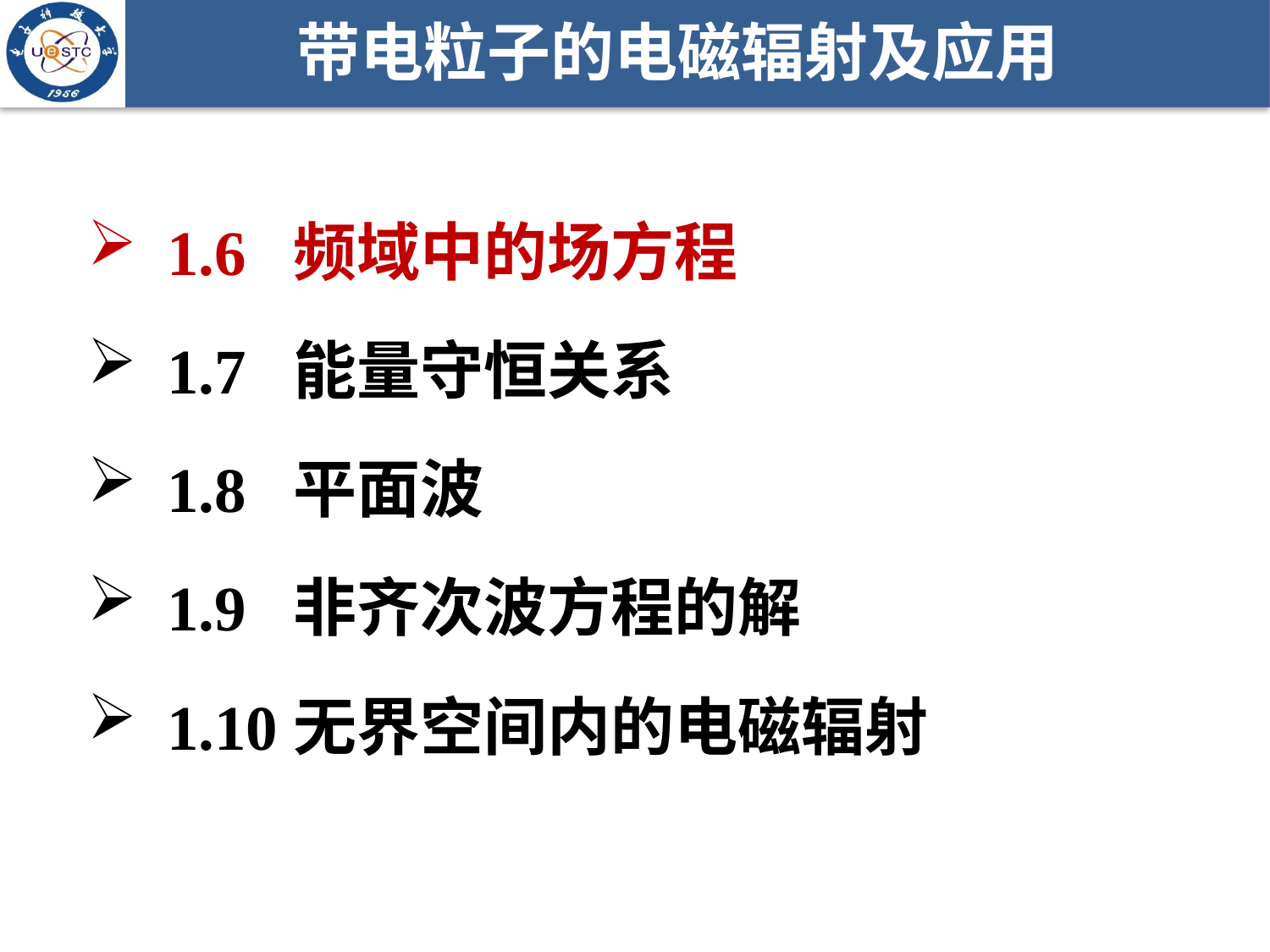

1.6  频域中的场方程

1.7  能量守恒关系

1.8  平面波

1.9  非齐次波方程的解

1.10无界空间内的电磁辐射